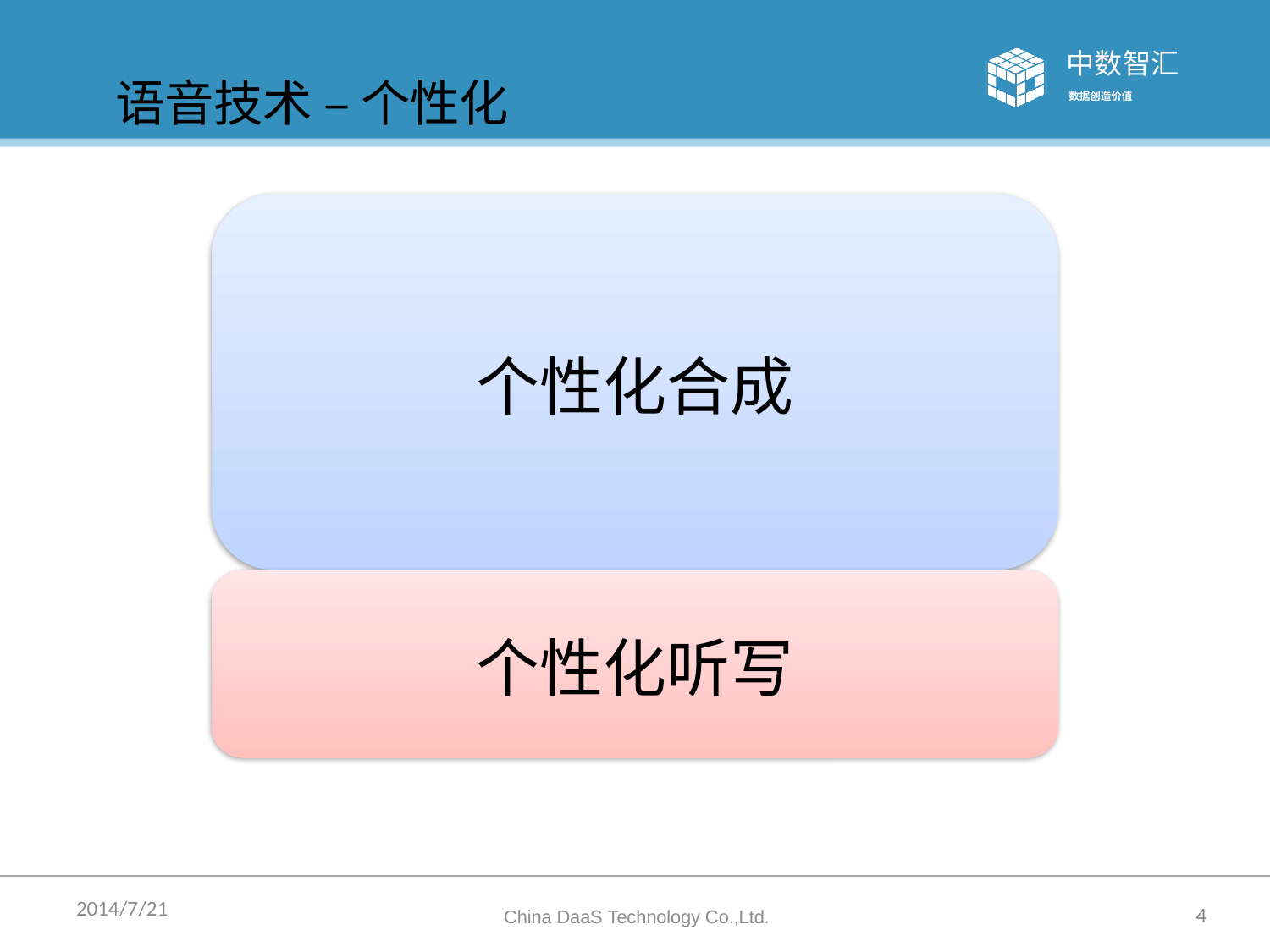

语音技术 – 个性化
个性化合成
个性化听写
2014/7/21
4